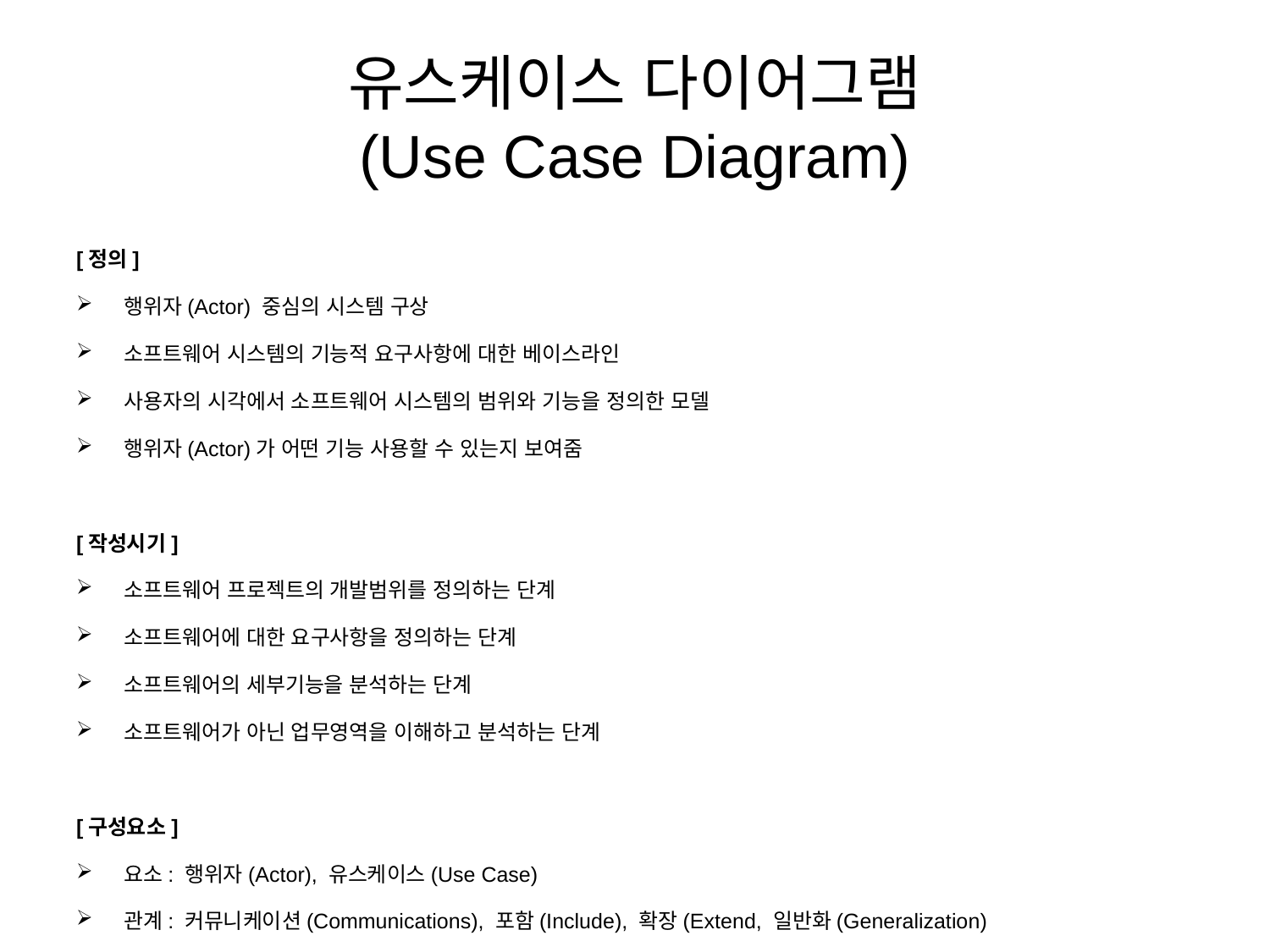

# 유스케이스 다이어그램 (Use Case Diagram)
[정의]
행위자(Actor) 중심의 시스템 구상
소프트웨어 시스템의 기능적 요구사항에 대한 베이스라인
사용자의 시각에서 소프트웨어 시스템의 범위와 기능을 정의한 모델
행위자(Actor)가 어떤 기능 사용할 수 있는지 보여줌

[작성시기]
소프트웨어 프로젝트의 개발범위를 정의하는 단계
소프트웨어에 대한 요구사항을 정의하는 단계
소프트웨어의 세부기능을 분석하는 단계
소프트웨어가 아닌 업무영역을 이해하고 분석하는 단계

[구성요소]
요소: 행위자(Actor), 유스케이스(Use Case)
관계: 커뮤니케이션(Communications), 포함(Include), 확장(Extend, 일반화(Generalization)